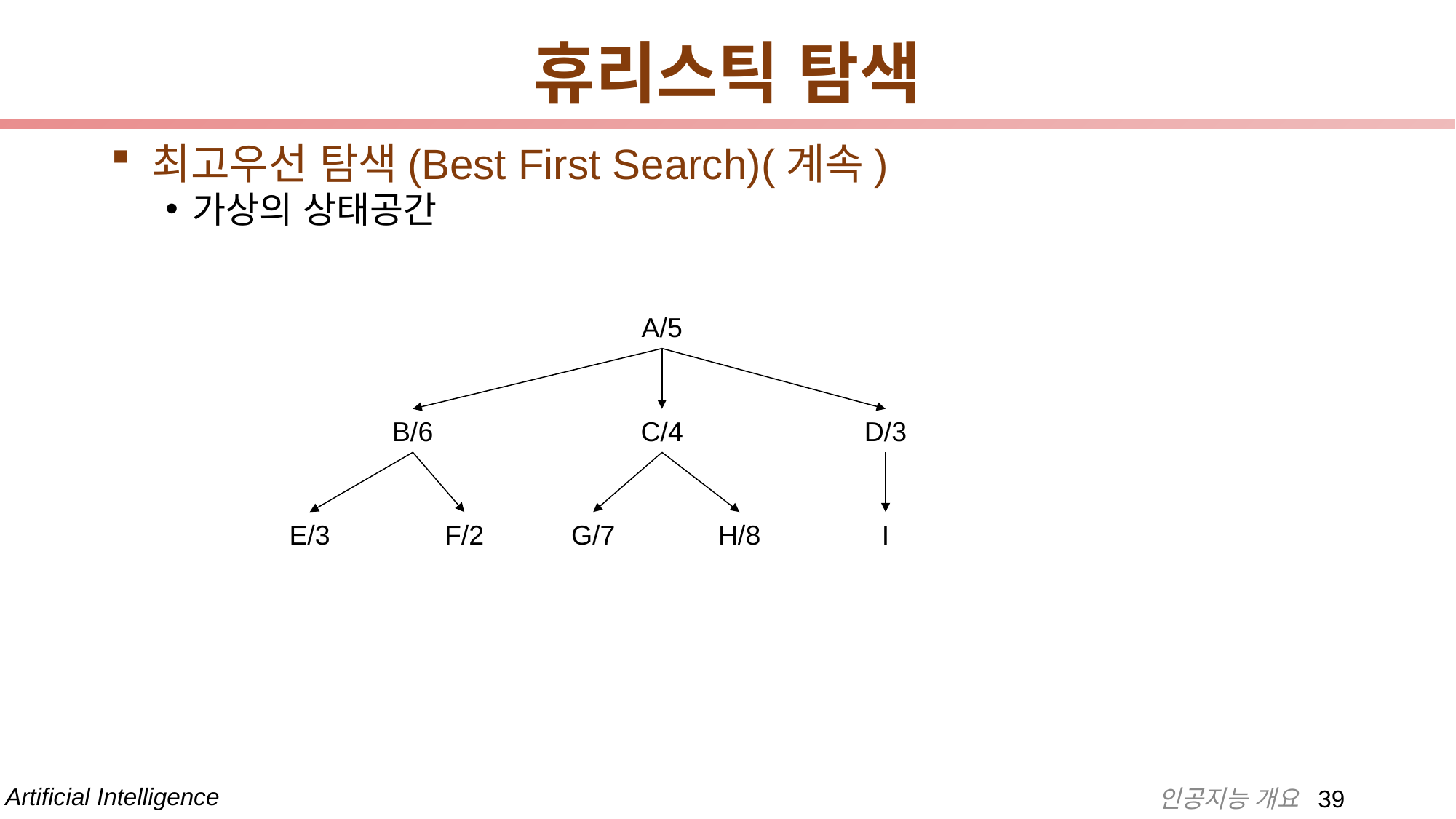

# 휴리스틱 탐색
최고우선 탐색(Best First Search)(계속)
가상의 상태공간

A/5
B/6
C/4
D/3
E/3
F/2
G/7
H/8
I